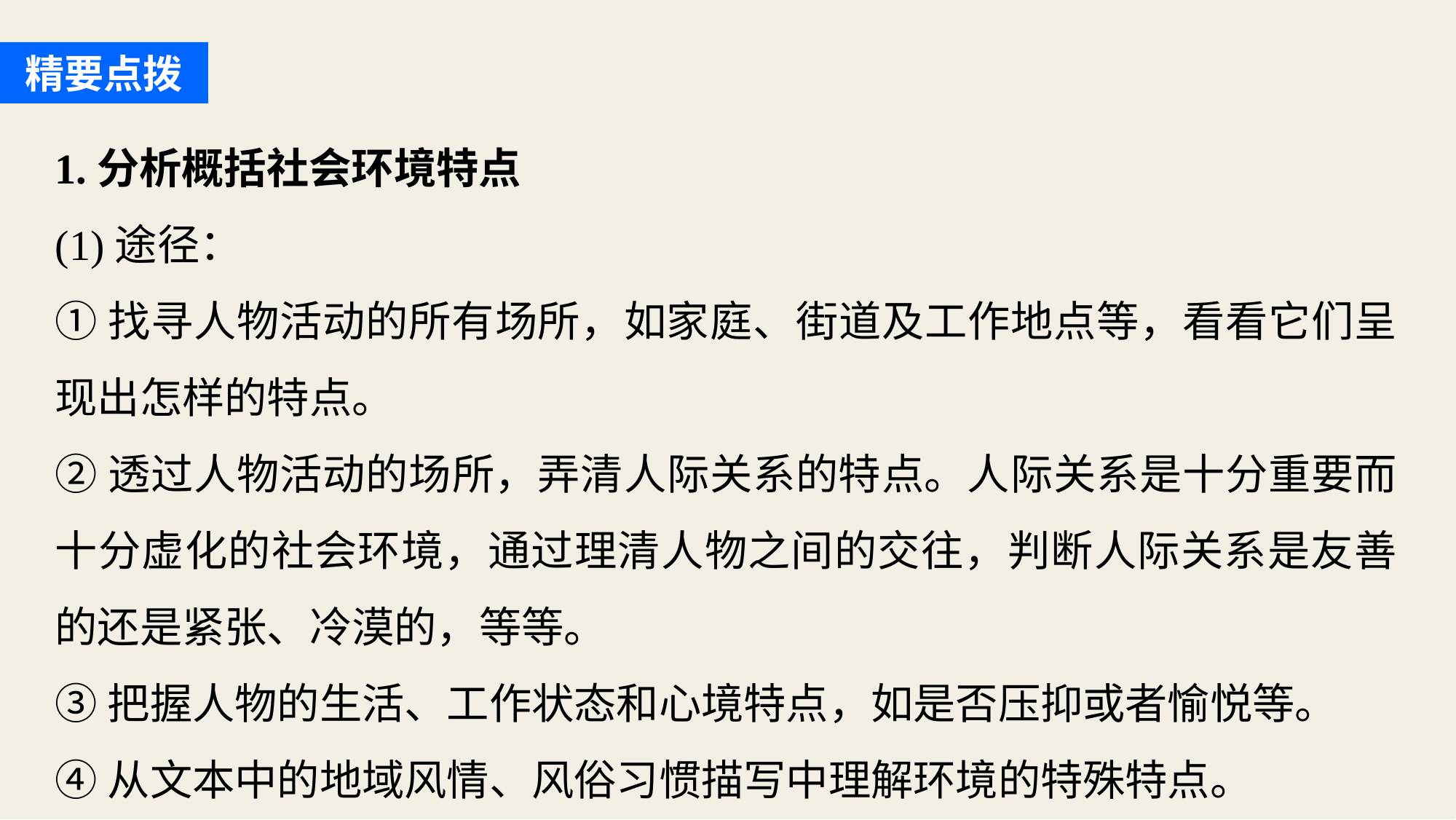

精要点拨
1.分析概括社会环境特点
(1)途径：
①找寻人物活动的所有场所，如家庭、街道及工作地点等，看看它们呈现出怎样的特点。
②透过人物活动的场所，弄清人际关系的特点。人际关系是十分重要而十分虚化的社会环境，通过理清人物之间的交往，判断人际关系是友善的还是紧张、冷漠的，等等。
③把握人物的生活、工作状态和心境特点，如是否压抑或者愉悦等。
④从文本中的地域风情、风俗习惯描写中理解环境的特殊特点。